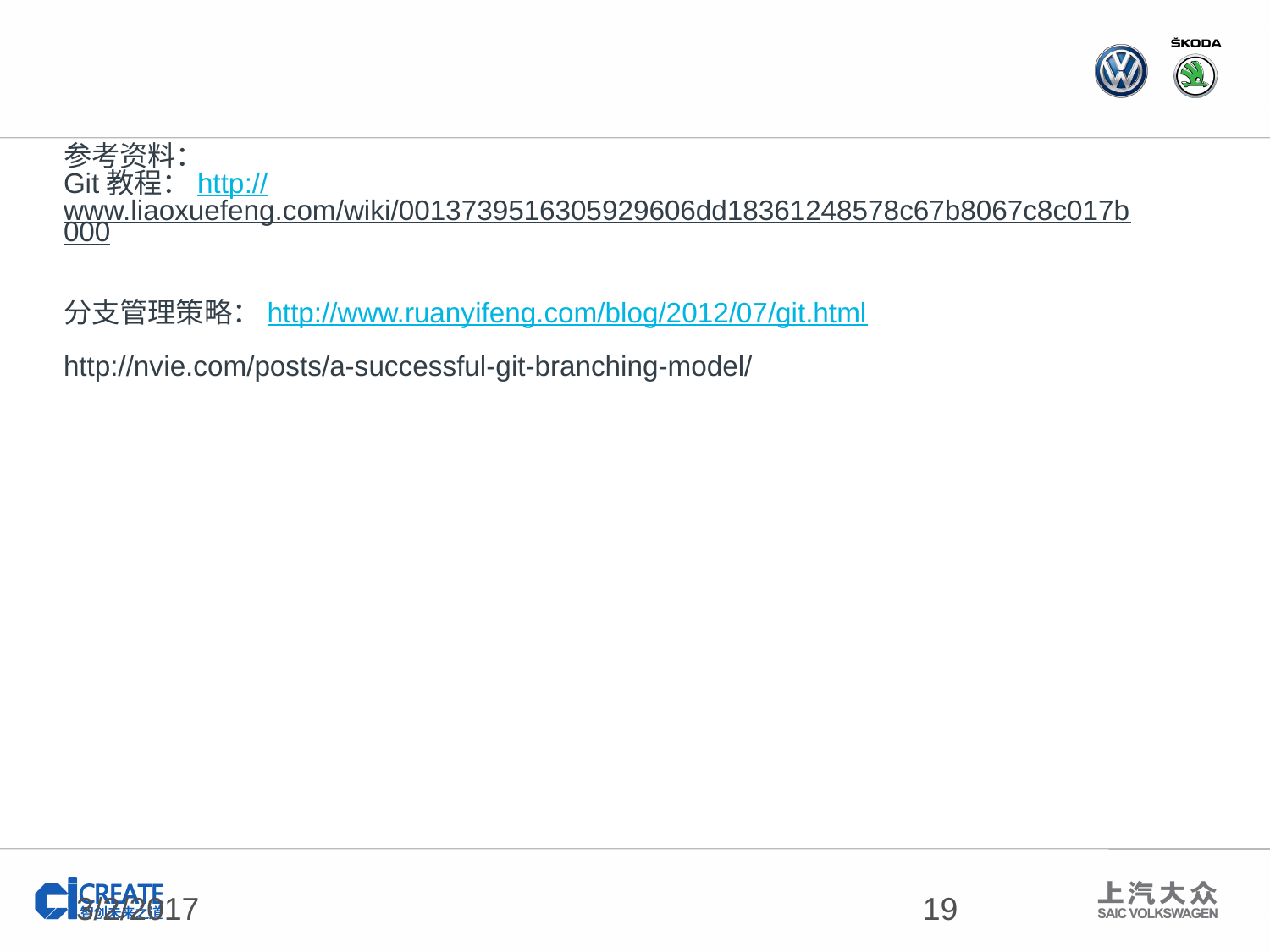

# 参考资料： Git教程：http://www.liaoxuefeng.com/wiki/0013739516305929606dd18361248578c67b8067c8c017b000 分支管理策略：http://www.ruanyifeng.com/blog/2012/07/git.html http://nvie.com/posts/a-successful-git-branching-model/
3/2/2017
19